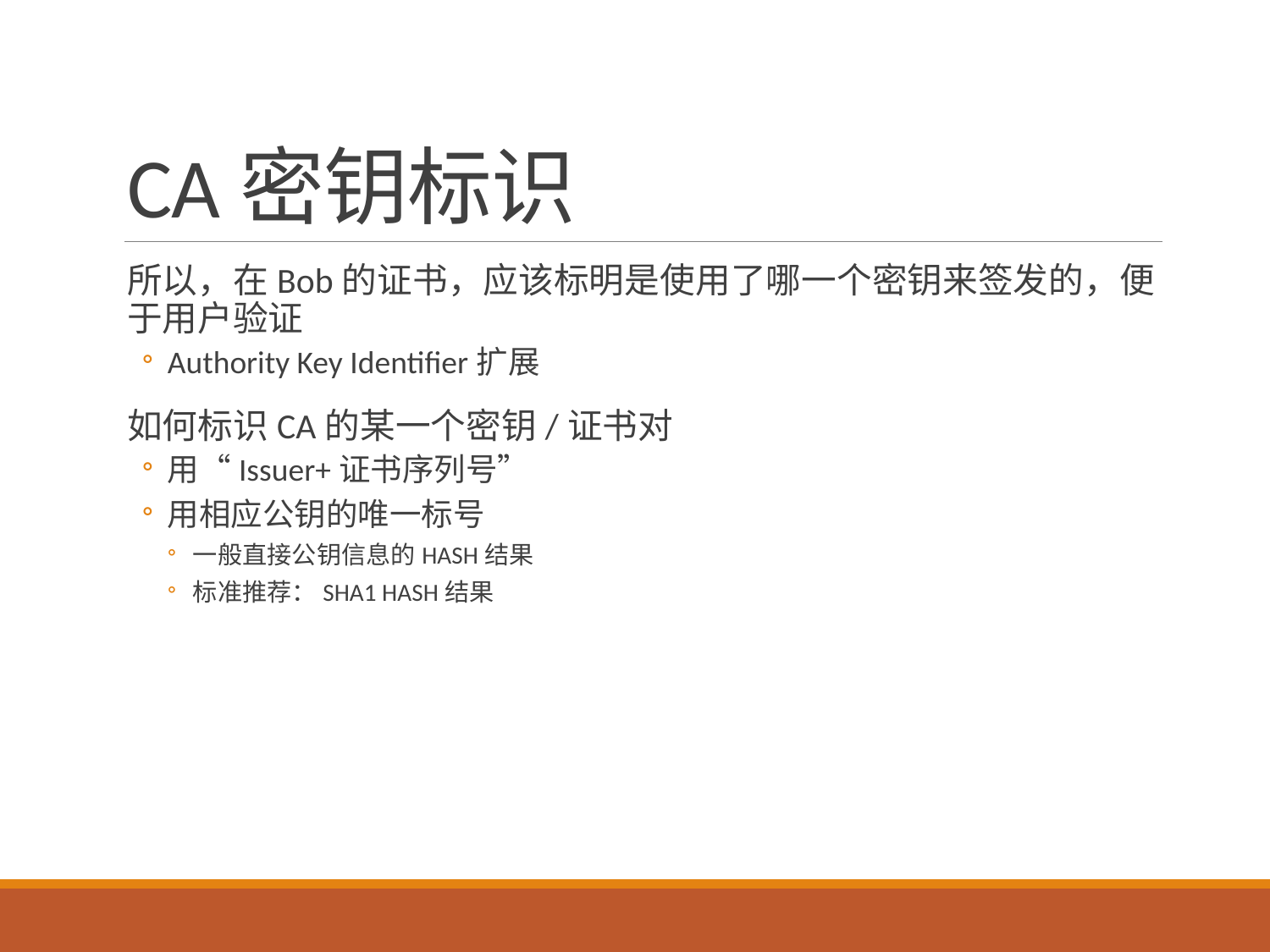

# CA密钥标识
所以，在Bob的证书，应该标明是使用了哪一个密钥来签发的，便于用户验证
Authority Key Identifier扩展
如何标识CA的某一个密钥/证书对
用“Issuer+证书序列号”
用相应公钥的唯一标号
一般直接公钥信息的HASH结果
标准推荐：SHA1 HASH结果
29